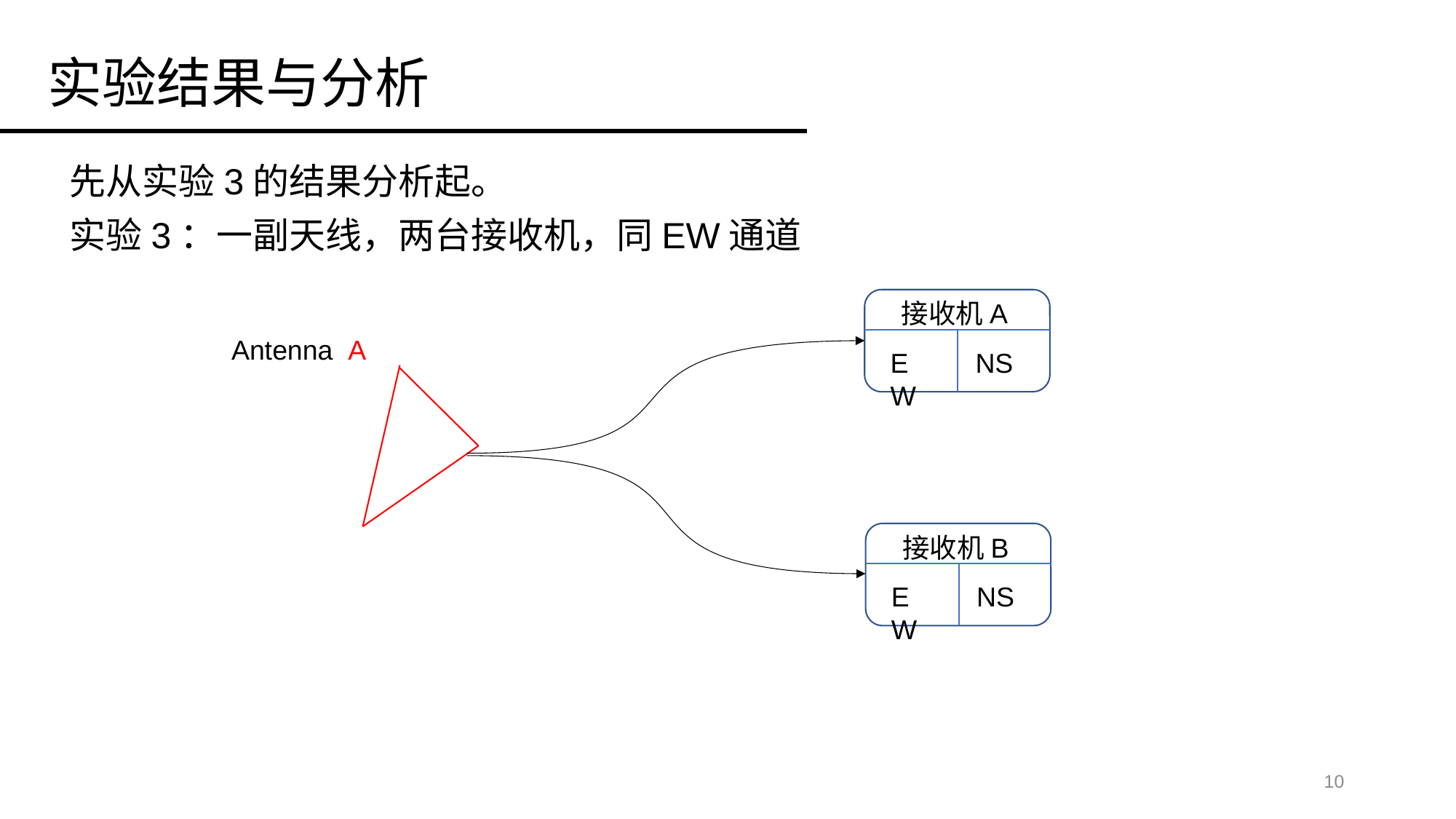

# 实验结果与分析
先从实验3的结果分析起。
实验3：一副天线，两台接收机，同EW通道

接收机A
EW
NS
Antenna  A

接收机B
EW
NS
10